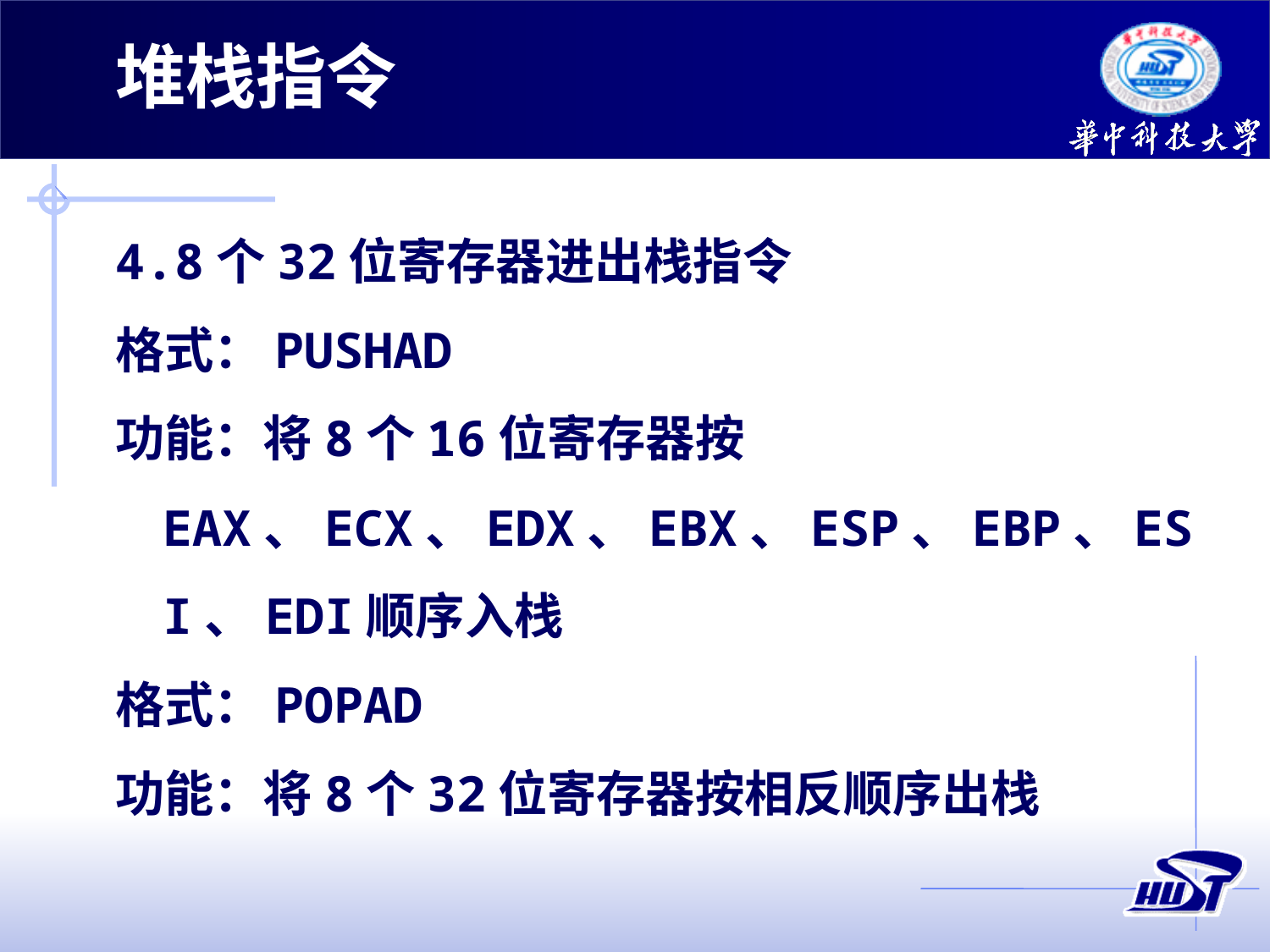

堆栈指令
4.8个32位寄存器进出栈指令
格式：PUSHAD
功能：将8个16位寄存器按EAX、ECX、EDX、EBX、ESP、EBP、ESI、EDI顺序入栈
格式：POPAD
功能：将8个32位寄存器按相反顺序出栈